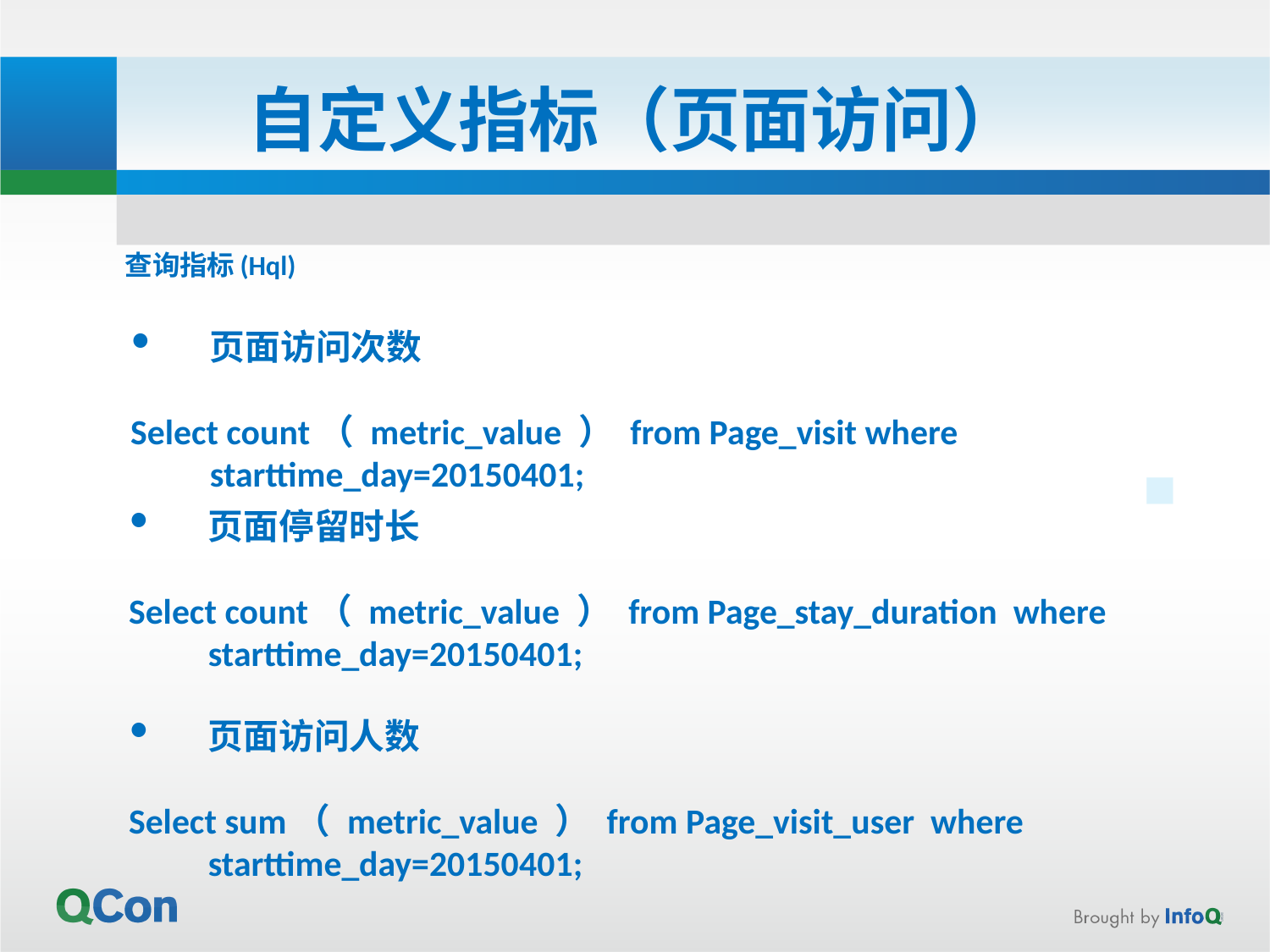

# 自定义指标（页面访问）
   查询指标(Hql)
页面访问次数
Select count（ metric_value ） from Page_visit where starttime_day=20150401;

页面停留时长
Select count（ metric_value ） from Page_stay_duration  where starttime_day=20150401;

页面访问人数
Select sum（ metric_value ） from Page_visit_user  where starttime_day=20150401;